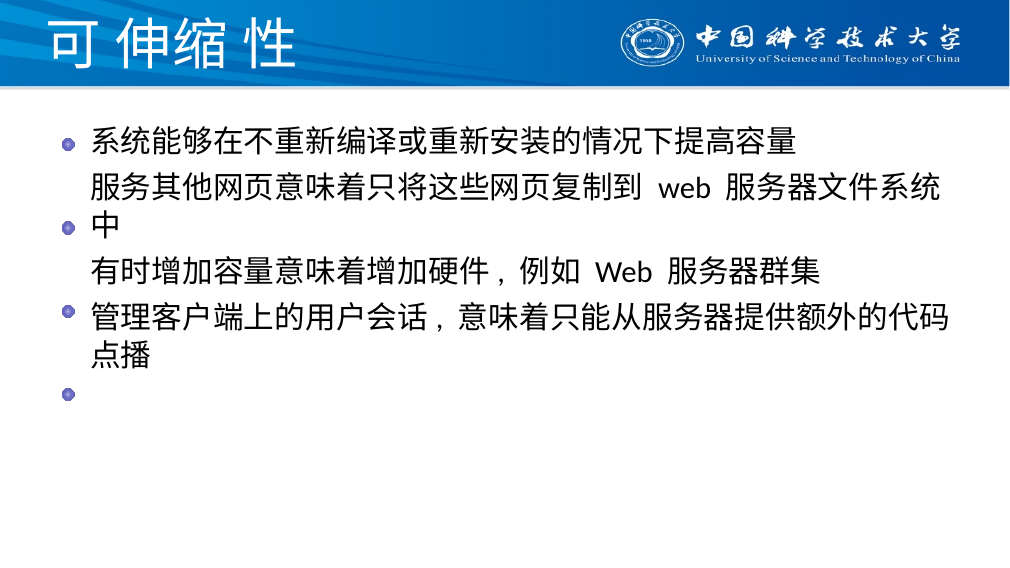

# 可 伸缩 性
系统能够在不重新编译或重新安装的情况下提高容量
服务其他网页意味着只将这些网页复制到 web 服务器文件系统中
有时增加容量意味着增加硬件, 例如 Web 服务器群集
管理客户端上的用户会话, 意味着只能从服务器提供额外的代码点播